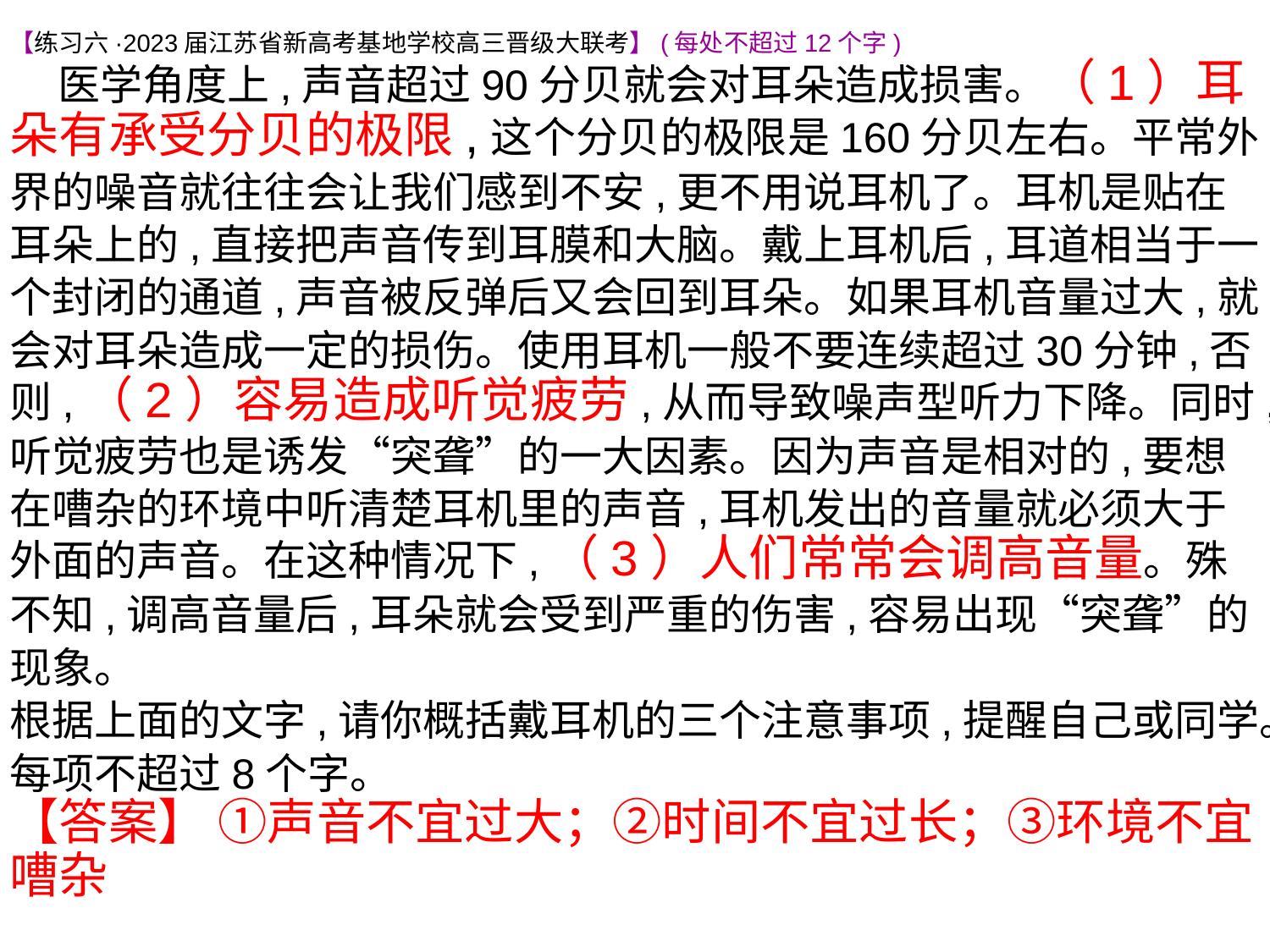

【练习六·2023届江苏省新高考基地学校高三晋级大联考】(每处不超过12个字)
    医学角度上,声音超过90分贝就会对耳朵造成损害。（1）耳朵有承受分贝的极限,这个分贝的极限是160分贝左右。平常外界的噪音就往往会让我们感到不安,更不用说耳机了。耳机是贴在耳朵上的,直接把声音传到耳膜和大脑。戴上耳机后,耳道相当于一个封闭的通道,声音被反弹后又会回到耳朵。如果耳机音量过大,就会对耳朵造成一定的损伤。使用耳机一般不要连续超过30分钟,否则,（2）容易造成听觉疲劳,从而导致噪声型听力下降。同时,听觉疲劳也是诱发“突聋”的一大因素。因为声音是相对的,要想在嘈杂的环境中听清楚耳机里的声音,耳机发出的音量就必须大于外面的声音。在这种情况下,（3）人们常常会调高音量。殊不知,调高音量后,耳朵就会受到严重的伤害,容易出现“突聋”的现象。
根据上面的文字,请你概括戴耳机的三个注意事项,提醒自己或同学。每项不超过8个字。
【答案】 ①声音不宜过大；②时间不宜过长；③环境不宜嘈杂